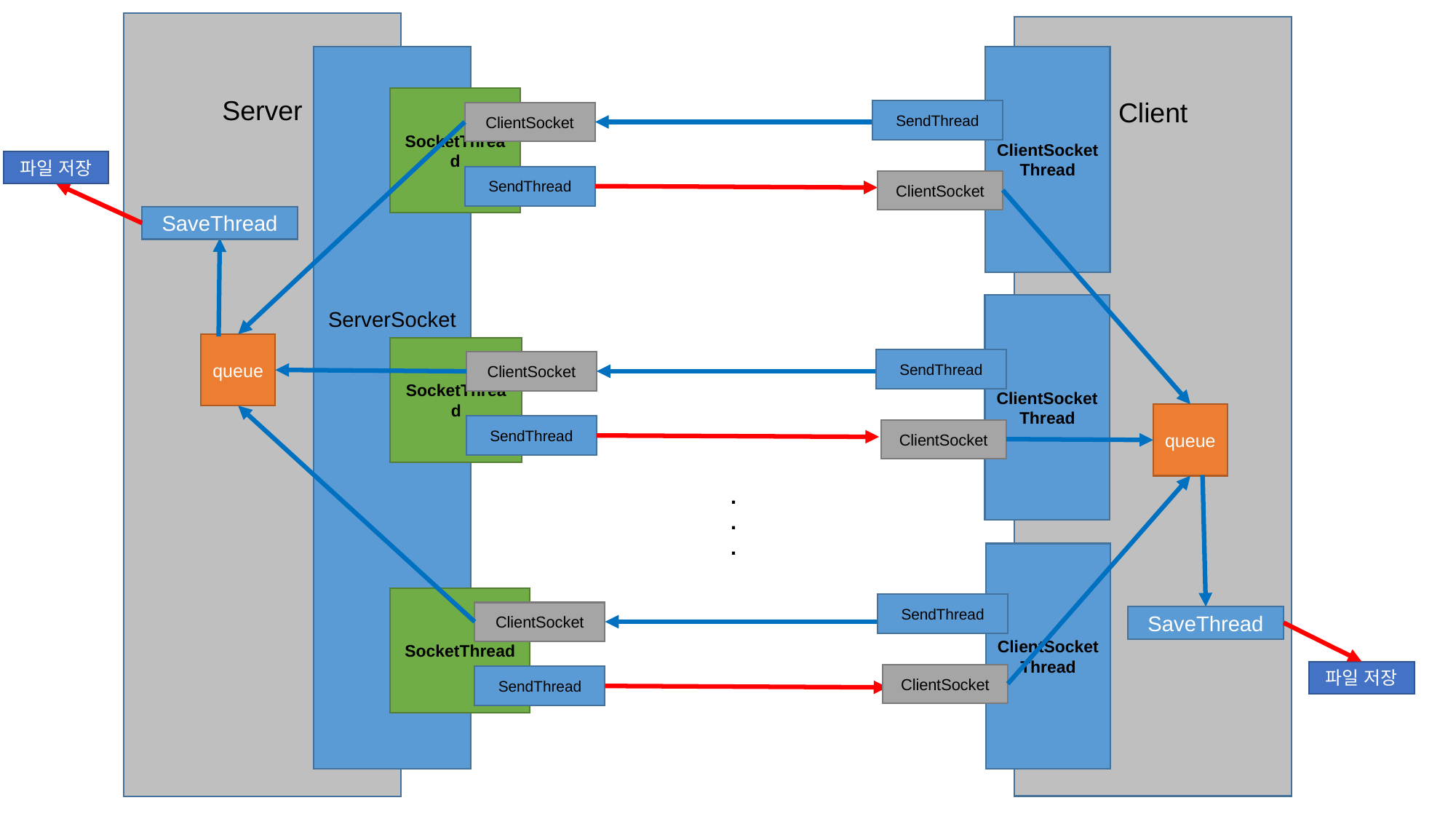

Server

Client

ServerSocket

SocketThread
ClientSocket
SendThread
ClientSocket
Thread
SendThread
ClientSocket
파일 저장
SaveThread
ClientSocket
Thread
SendThread
ClientSocket
queue
SocketThread
ClientSocket
SendThread
queue
ClientSocket
Thread
SendThread
ClientSocket
SocketThread
ClientSocket
SendThread
SaveThread
파일 저장
.
.
.